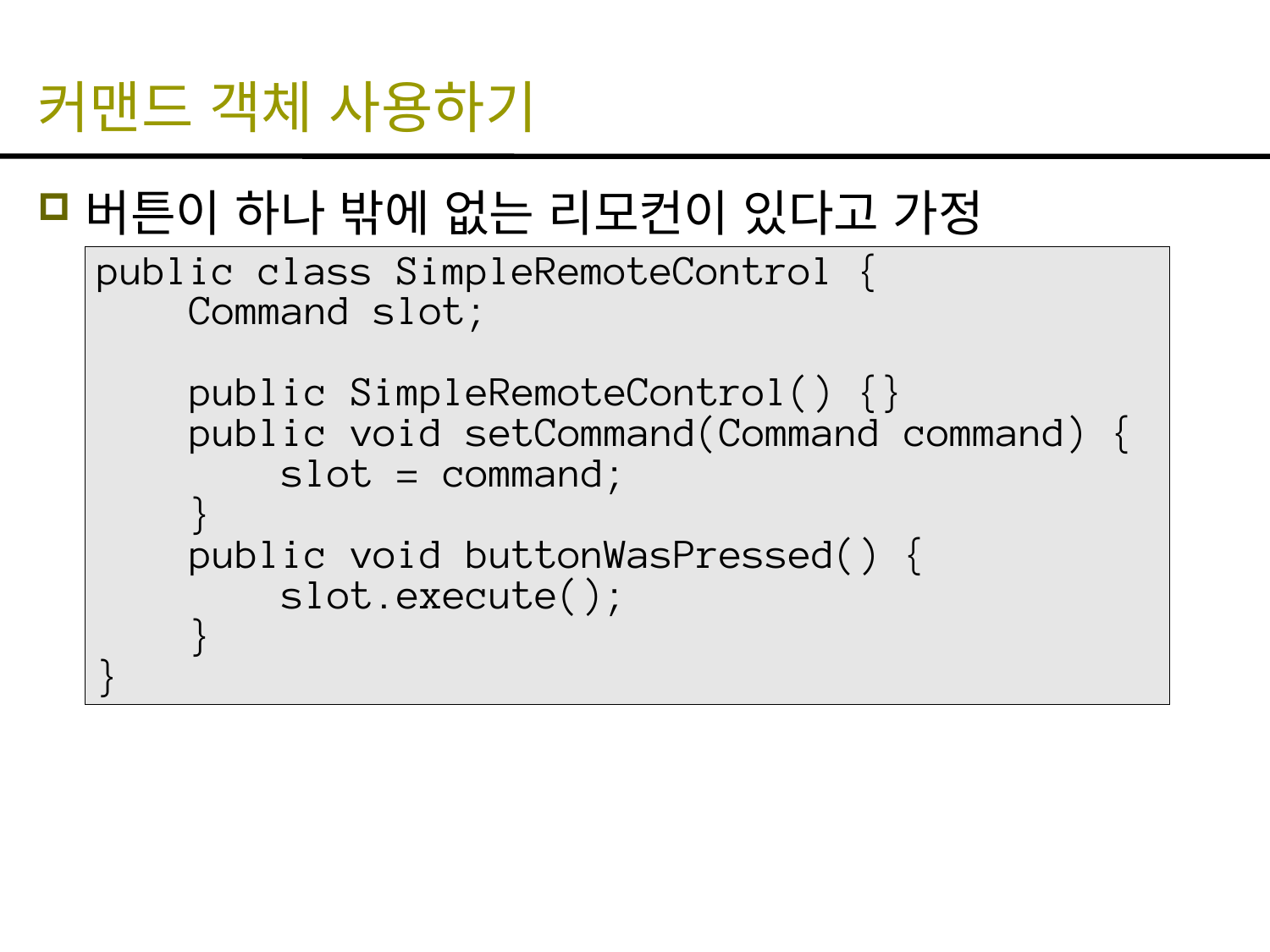

# 커맨드 객체 사용하기
버튼이 하나 밖에 없는 리모컨이 있다고 가정
public class SimpleRemoteControl {
    Command slot;

    public SimpleRemoteControl() {}
    public void setCommand(Command command) {
        slot = command;
    }
    public void buttonWasPressed() {
        slot.execute();
    }
}